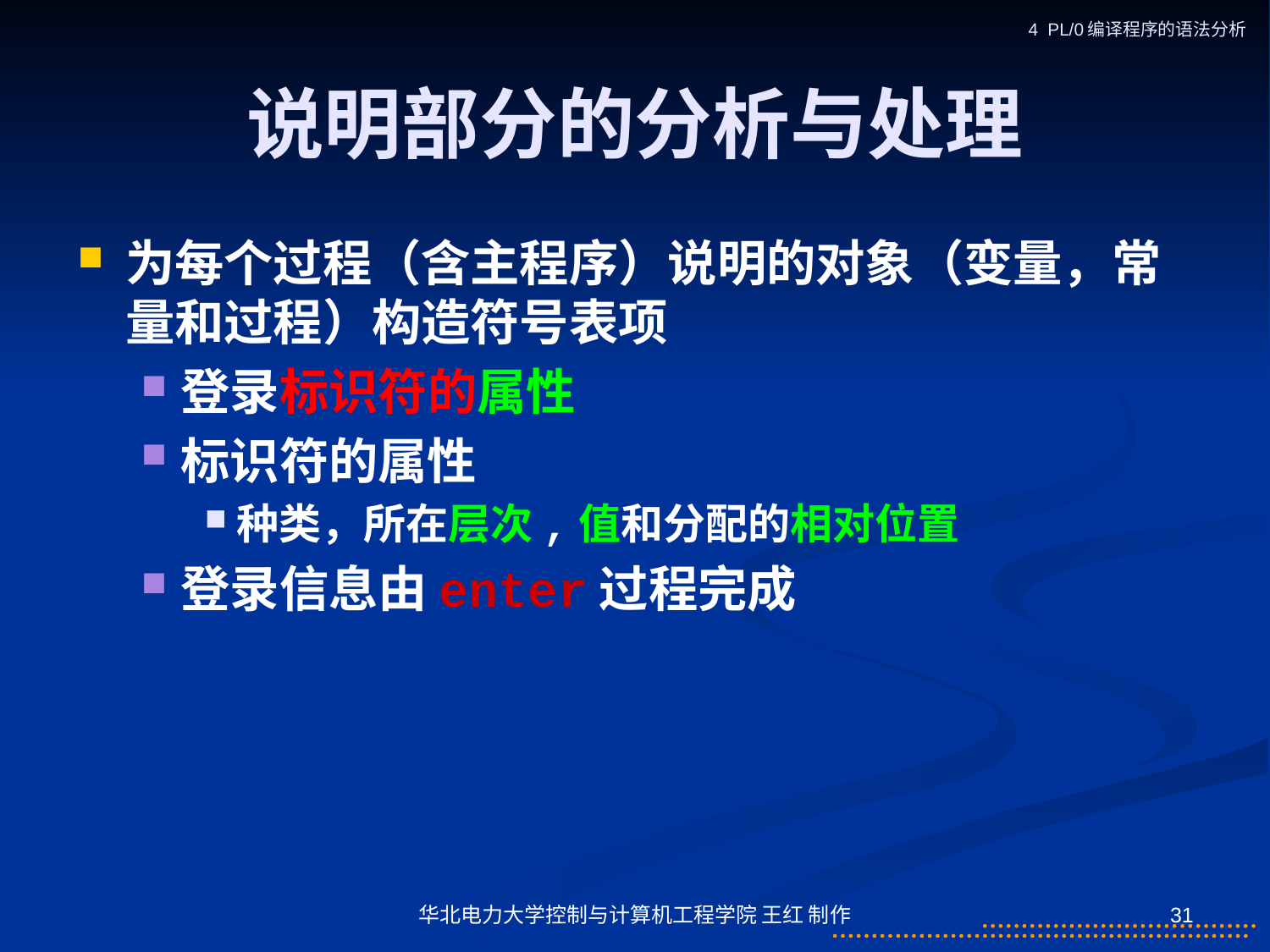

4  PL/0编译程序的语法分析
# 说明部分的分析与处理
为每个过程（含主程序）说明的对象（变量，常量和过程）构造符号表项
登录标识符的属性
标识符的属性
种类，所在层次,值和分配的相对位置
登录信息由enter过程完成
华北电力大学控制与计算机工程学院 王红 制作
31